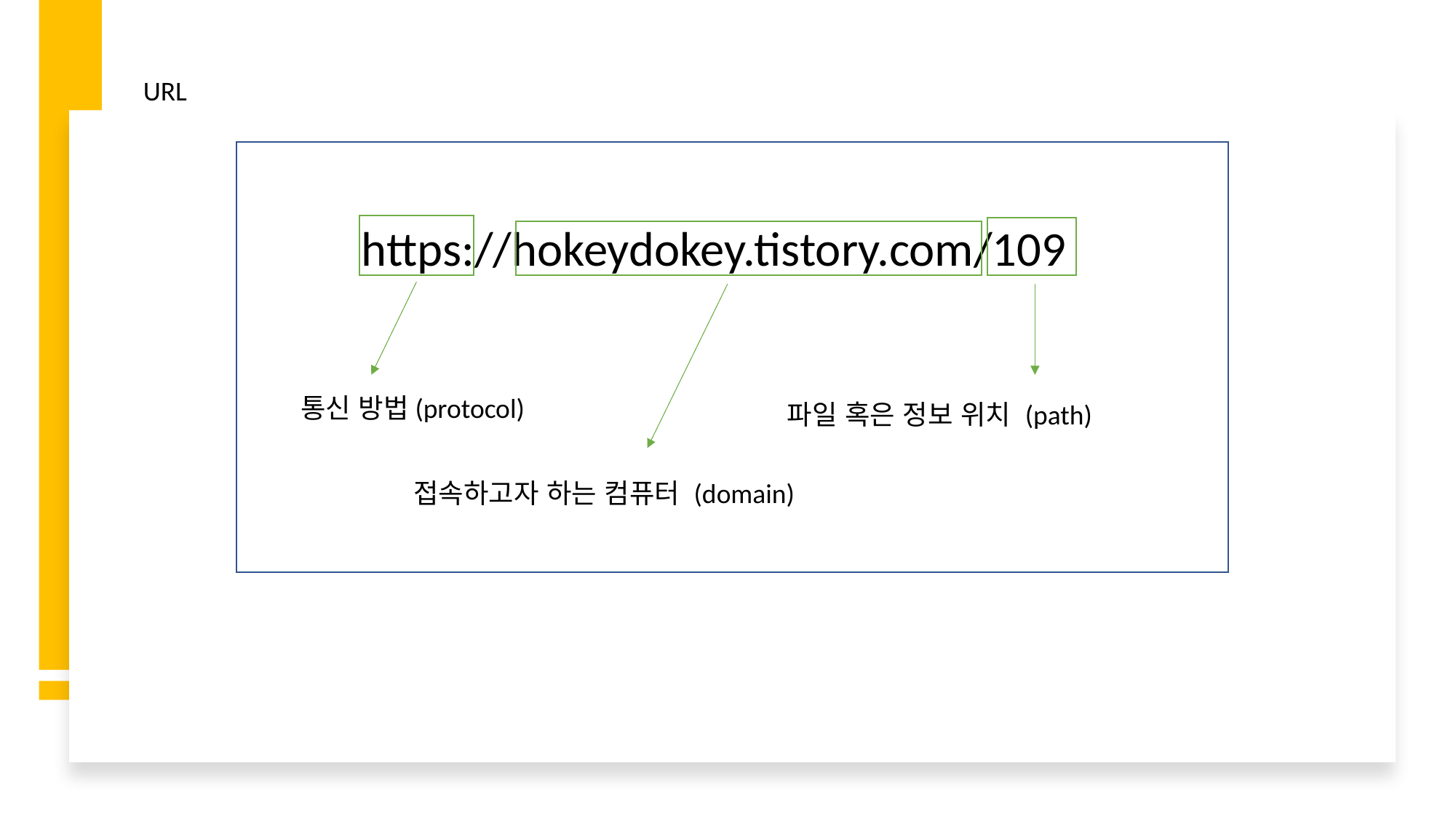

URL

https://hokeydokey.tistory.com/109

통신 방법(protocol)
파일 혹은 정보 위치 (path)
접속하고자 하는 컴퓨터 (domain)